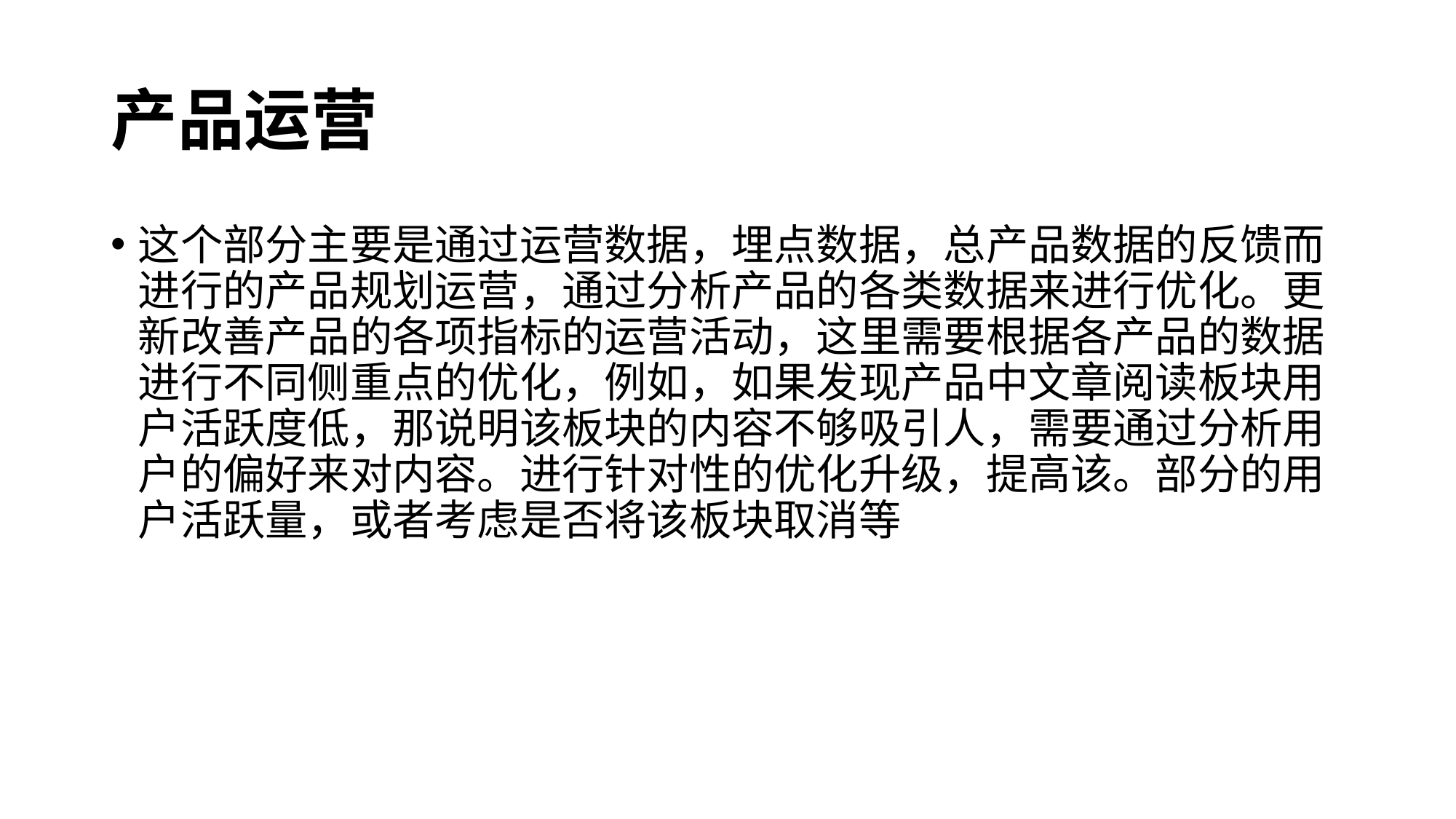

# 产品运营
这个部分主要是通过运营数据，埋点数据，总产品数据的反馈而进行的产品规划运营，通过分析产品的各类数据来进行优化。更新改善产品的各项指标的运营活动，这里需要根据各产品的数据进行不同侧重点的优化，例如，如果发现产品中文章阅读板块用户活跃度低，那说明该板块的内容不够吸引人，需要通过分析用户的偏好来对内容。进行针对性的优化升级，提高该。部分的用户活跃量，或者考虑是否将该板块取消等